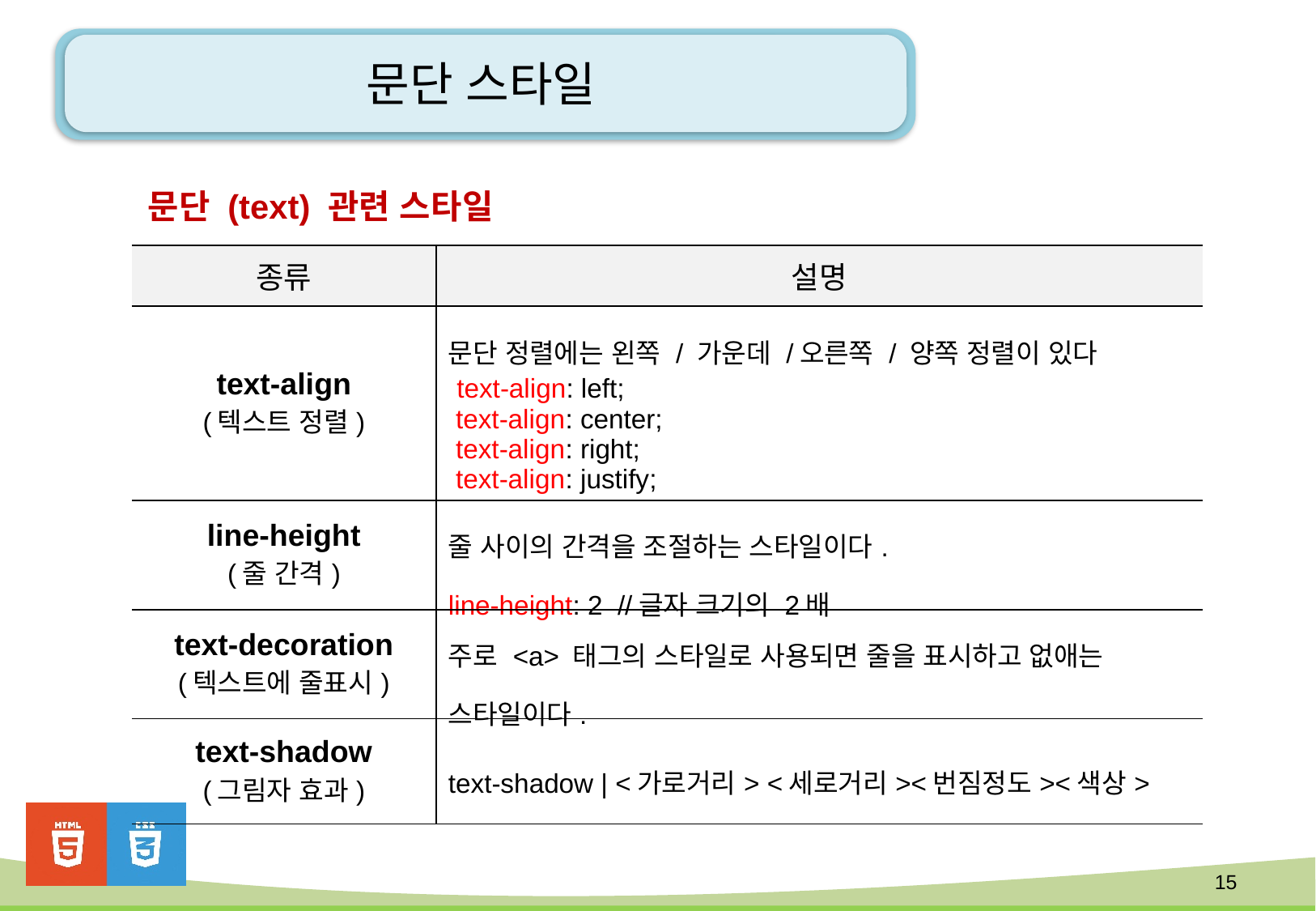

# 문단 스타일
문단 (text) 관련 스타일
| 종류 | 설명 |
| --- | --- |
| text-align (텍스트 정렬) | 문단 정렬에는 왼쪽 / 가운데 /오른쪽 / 양쪽 정렬이 있다 text-align: left; text-align: center; text-align: right; text-align: justify; |
| line-height (줄 간격) | 줄 사이의 간격을 조절하는 스타일이다. line-height: 2 //글자 크기의 2배 |
| text-decoration (텍스트에 줄표시) | 주로 <a> 태그의 스타일로 사용되면 줄을 표시하고 없애는 스타일이다. |
| text-shadow (그림자 효과) | text-shadow | <가로거리> <세로거리><번짐정도><색상> |
15